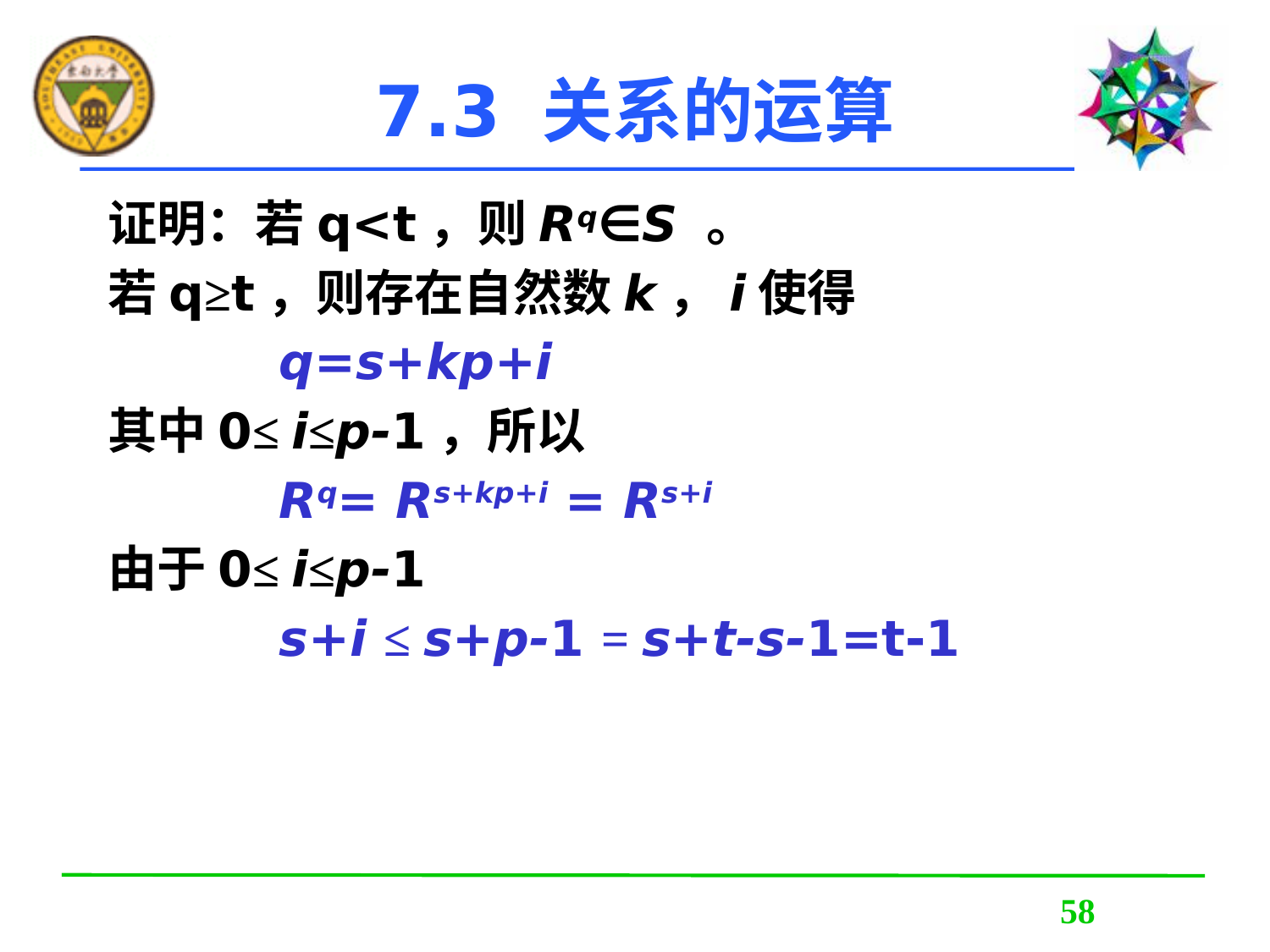

7.3 关系的运算
证明：若q<t，则Rq∈S 。
若q≥t，则存在自然数k，i使得
          q=s+kp+i
其中0≤ i≤p-1，所以
          Rq= Rs+kp+i = Rs+i
由于0≤ i≤p-1
          s+i ≤ s+p-1 = s+t-s-1=t-1